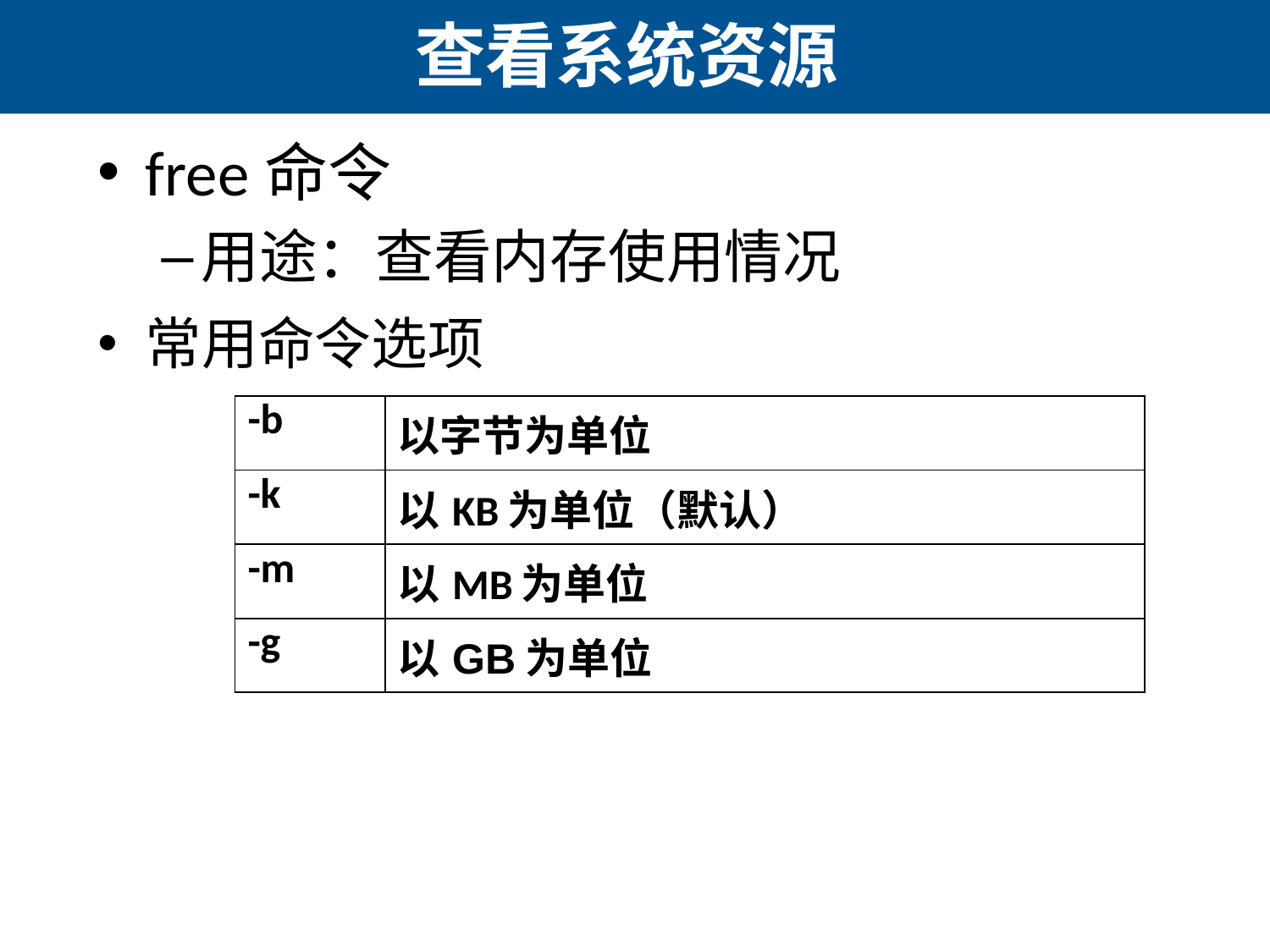

# 查看系统资源
free命令
用途：查看内存使用情况
常用命令选项

| -b | 以字节为单位 |
| --- | --- |
| -k | 以KB为单位（默认） |
| -m | 以MB为单位 |
| -g | 以GB为单位 |